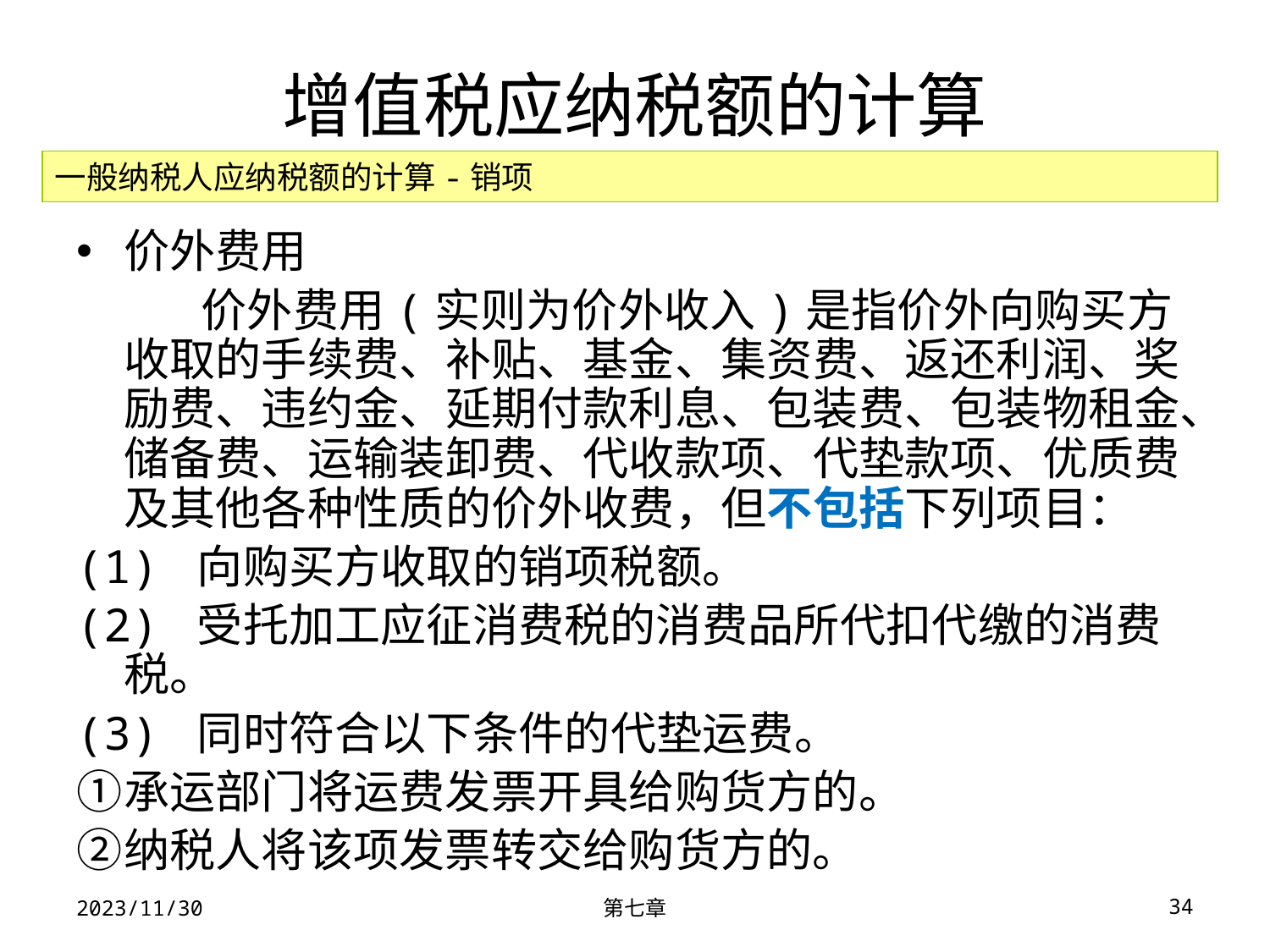

# 增值税应纳税额的计算
一般纳税人应纳税额的计算-销项
价外费用
           价外费用(实则为价外收入)是指价外向购买方收取的手续费、补贴、基金、集资费、返还利润、奖励费、违约金、延期付款利息、包装费、包装物租金、储备费、运输装卸费、代收款项、代垫款项、优质费及其他各种性质的价外收费，但不包括下列项目：
(1) 向购买方收取的销项税额。
(2) 受托加工应征消费税的消费品所代扣代缴的消费税。
(3) 同时符合以下条件的代垫运费。
①	承运部门将运费发票开具给购货方的。
②	纳税人将该项发票转交给购货方的。
2023/11/30
第七章
34